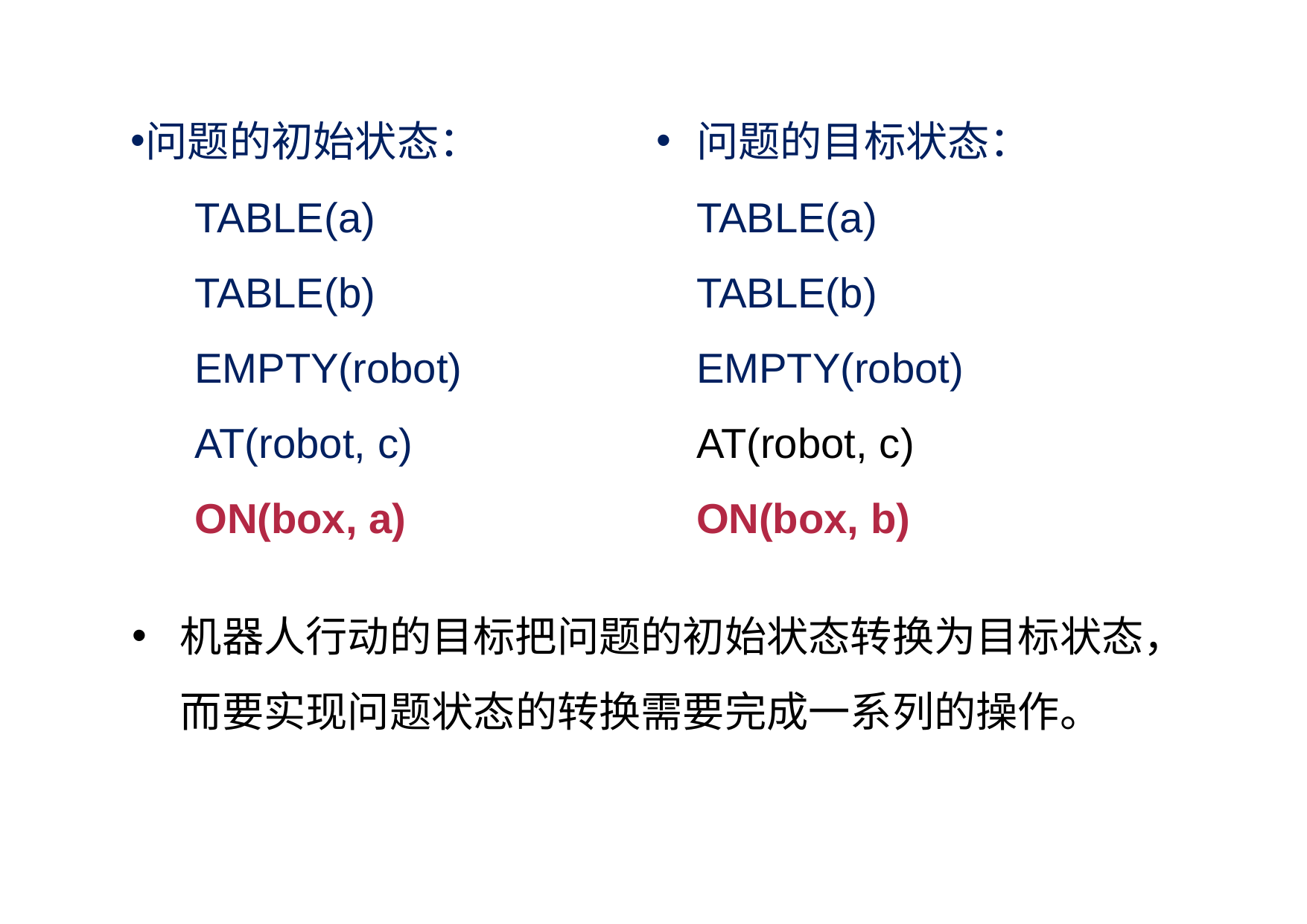

问题的初始状态：
TABLE(a)
TABLE(b)
EMPTY(robot)
AT(robot, c)
ON(box, a)

问题的目标状态：
TABLE(a)
TABLE(b)
EMPTY(robot)
AT(robot, c)
ON(box, b)
机器人行动的目标把问题的初始状态转换为目标状态，而要实现问题状态的转换需要完成一系列的操作。
39